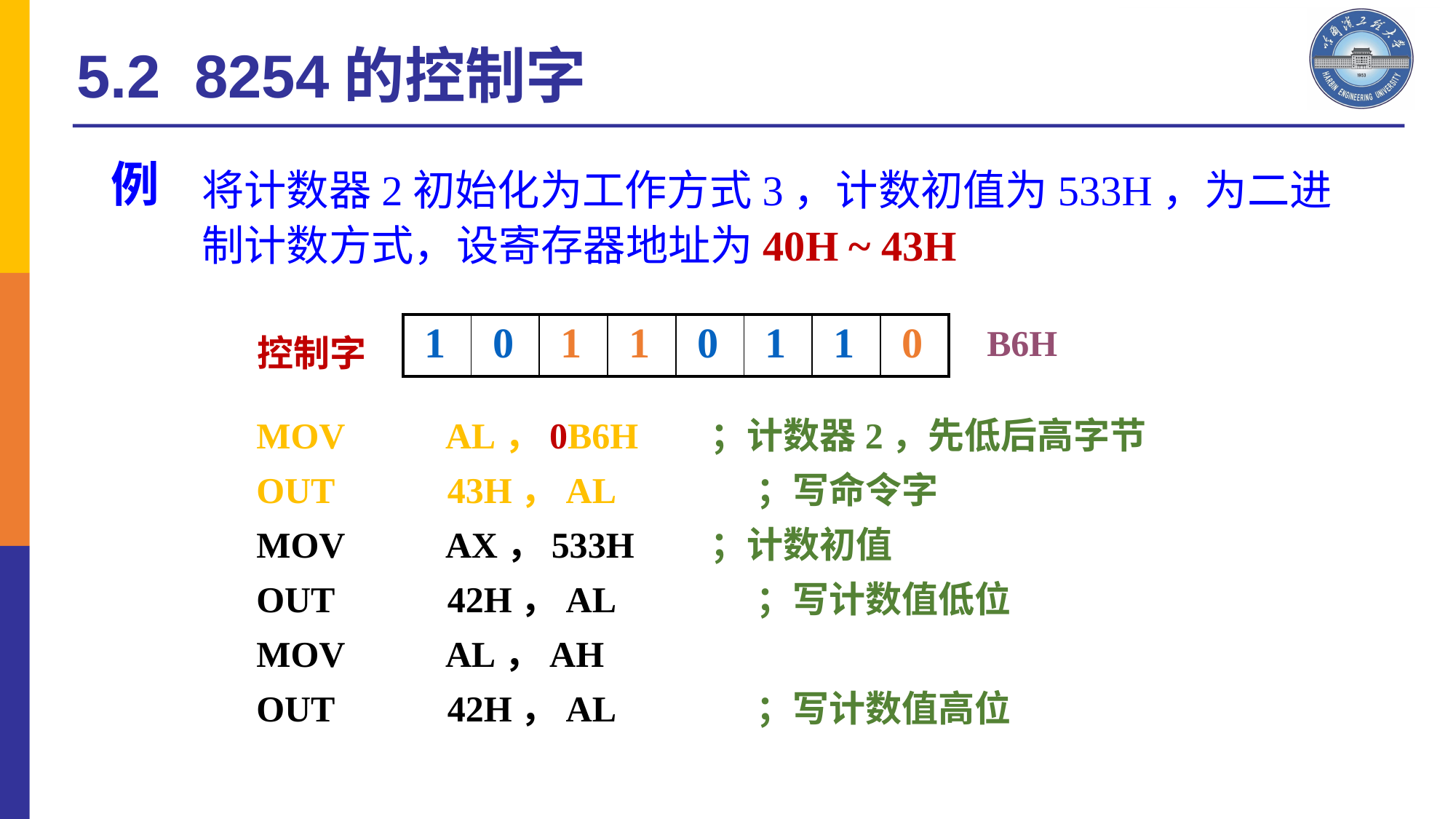

5.2  8254的控制字
例
将计数器2初始化为工作方式3，计数初值为533H，为二进制计数方式，设寄存器地址为40H ~ 43H
控制字
| 1 | 0 | 1 | 1 | 0 | 1 | 1 | 0 |
| --- | --- | --- | --- | --- | --- | --- | --- |
B6H
MOV	  AL，0B6H	      ；计数器2，先低后高字节
OUT	  43H，AL		；写命令字
MOV	  AX，533H	      ；计数初值
OUT	  42H，AL		；写计数值低位
MOV	  AL，AH
OUT	  42H，AL		；写计数值高位